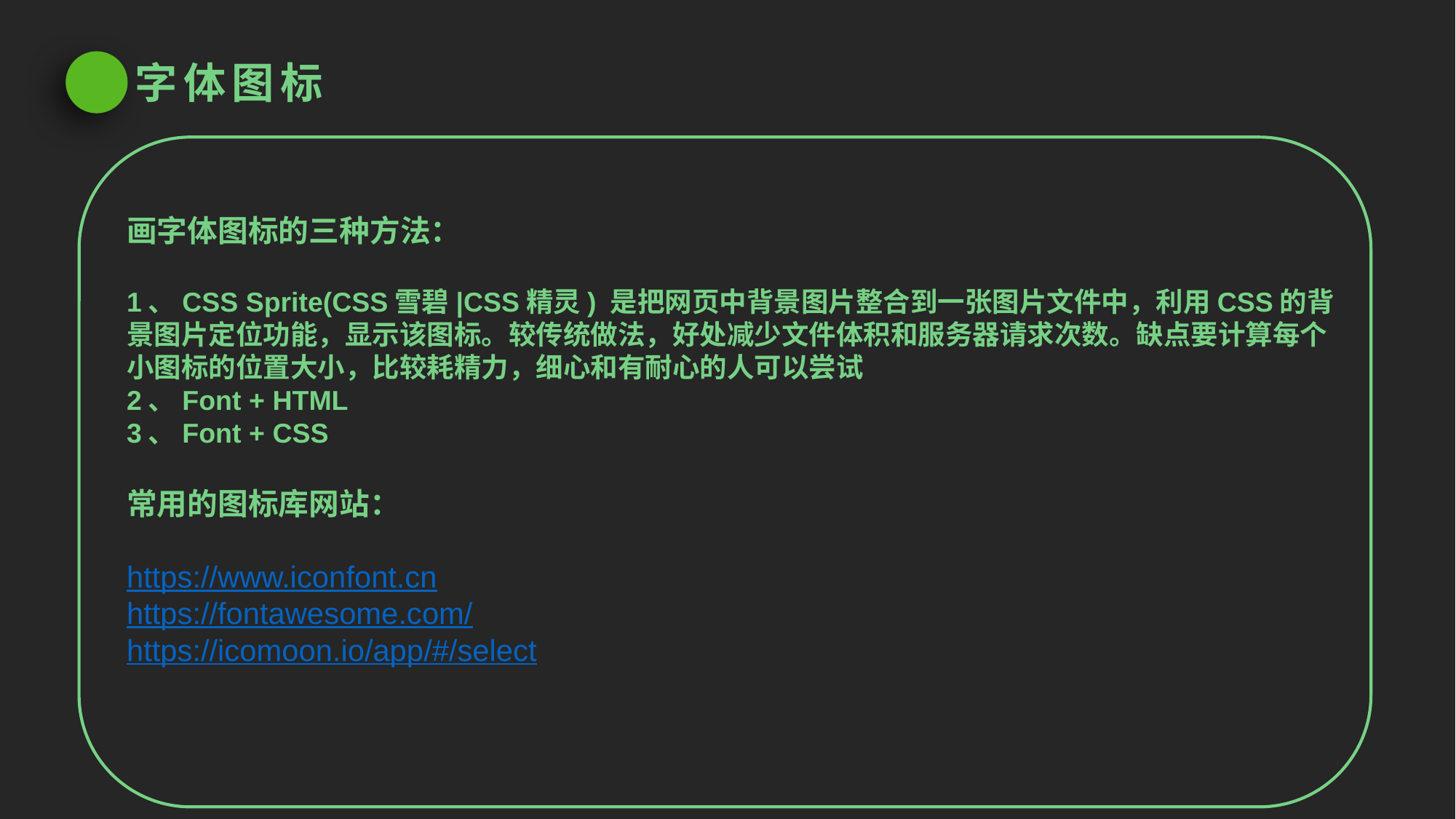

字体图标

画字体图标的三种方法：
1、CSS Sprite(CSS雪碧|CSS精灵) 是把网页中背景图片整合到一张图片文件中，利用CSS的背景图片定位功能，显示该图标。较传统做法，好处减少文件体积和服务器请求次数。缺点要计算每个小图标的位置大小，比较耗精力，细心和有耐心的人可以尝试
2、Font + HTML
3、Font + CSS

常用的图标库网站：
https://www.iconfont.cn
https://fontawesome.com/
https://icomoon.io/app/#/select